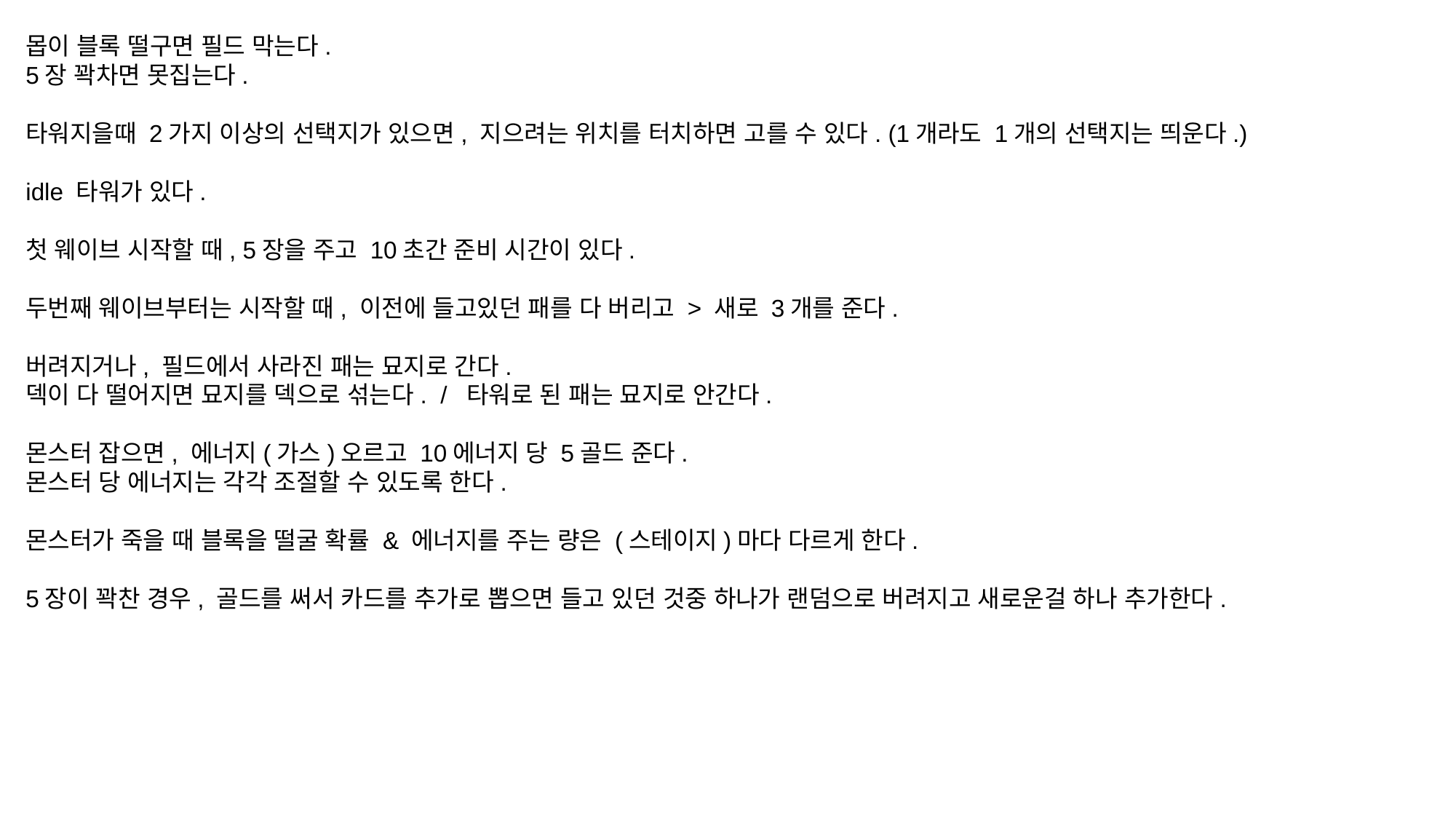

몹이 블록 떨구면 필드 막는다.
5장 꽉차면 못집는다.

타워지을때 2가지 이상의 선택지가 있으면, 지으려는 위치를 터치하면 고를 수 있다. (1개라도 1개의 선택지는 띄운다.)

idle 타워가 있다.

첫 웨이브 시작할 때, 5장을 주고 10초간 준비 시간이 있다.

두번째 웨이브부터는 시작할 때, 이전에 들고있던 패를 다 버리고 > 새로 3개를 준다.

버려지거나, 필드에서 사라진 패는 묘지로 간다.
덱이 다 떨어지면 묘지를 덱으로 섞는다.  /  타워로 된 패는 묘지로 안간다.

몬스터 잡으면, 에너지(가스)오르고 10에너지 당 5골드 준다.
몬스터 당 에너지는 각각 조절할 수 있도록 한다.

몬스터가 죽을 때 블록을 떨굴 확률 & 에너지를 주는 량은 (스테이지)마다 다르게 한다.

5장이 꽉찬 경우, 골드를 써서 카드를 추가로 뽑으면 들고 있던 것중 하나가 랜덤으로 버려지고 새로운걸 하나 추가한다.